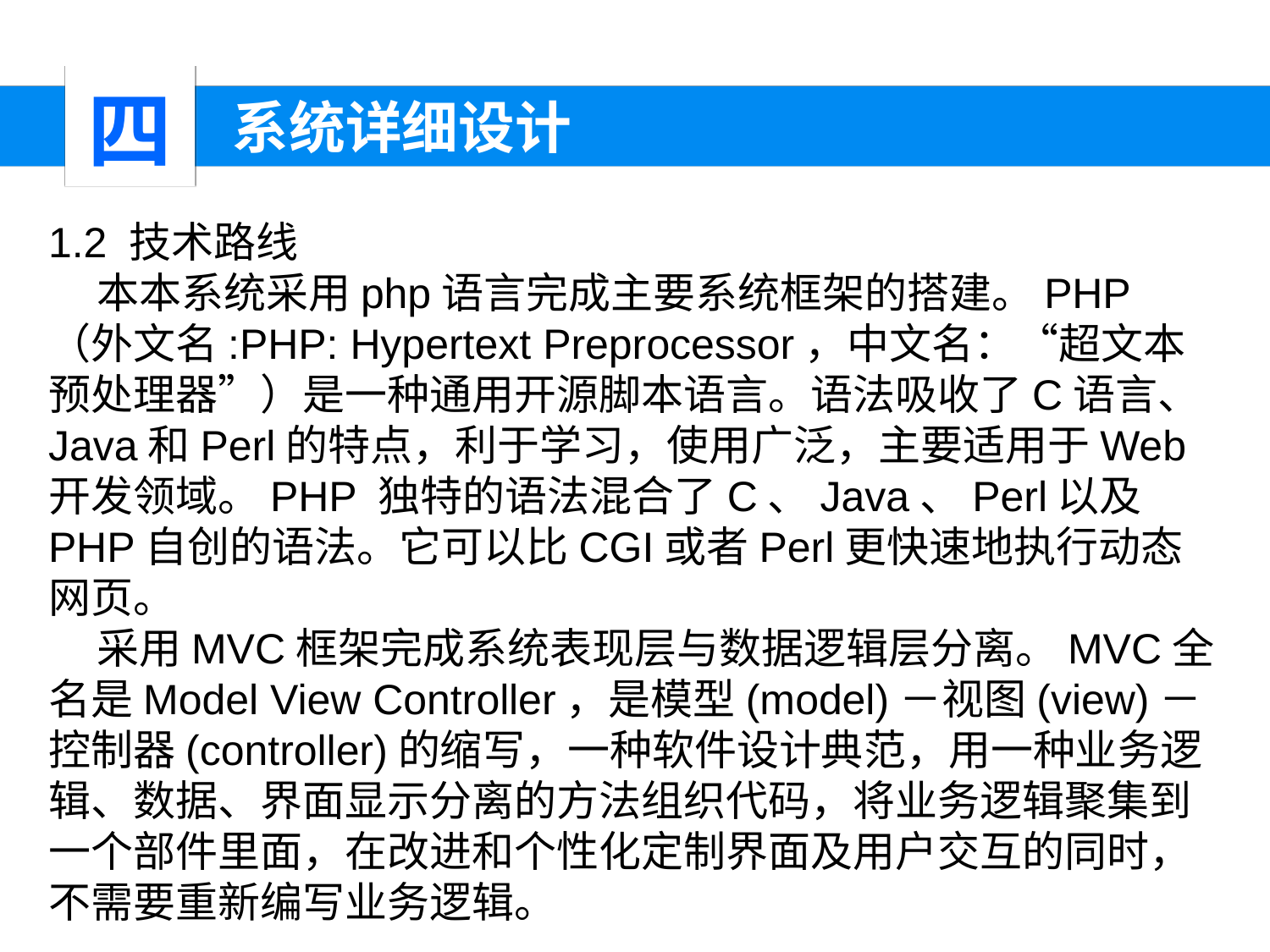

四
                系统详细设计
1.2 技术路线
    本本系统采用php语言完成主要系统框架的搭建。PHP（外文名:PHP: Hypertext Preprocessor，中文名：“超文本预处理器”）是一种通用开源脚本语言。语法吸收了C语言、Java和Perl的特点，利于学习，使用广泛，主要适用于Web开发领域。PHP 独特的语法混合了C、Java、Perl以及PHP自创的语法。它可以比CGI或者Perl更快速地执行动态网页。
    采用MVC框架完成系统表现层与数据逻辑层分离。MVC全名是Model View Controller，是模型(model)－视图(view)－控制器(controller)的缩写，一种软件设计典范，用一种业务逻辑、数据、界面显示分离的方法组织代码，将业务逻辑聚集到一个部件里面，在改进和个性化定制界面及用户交互的同时，不需要重新编写业务逻辑。